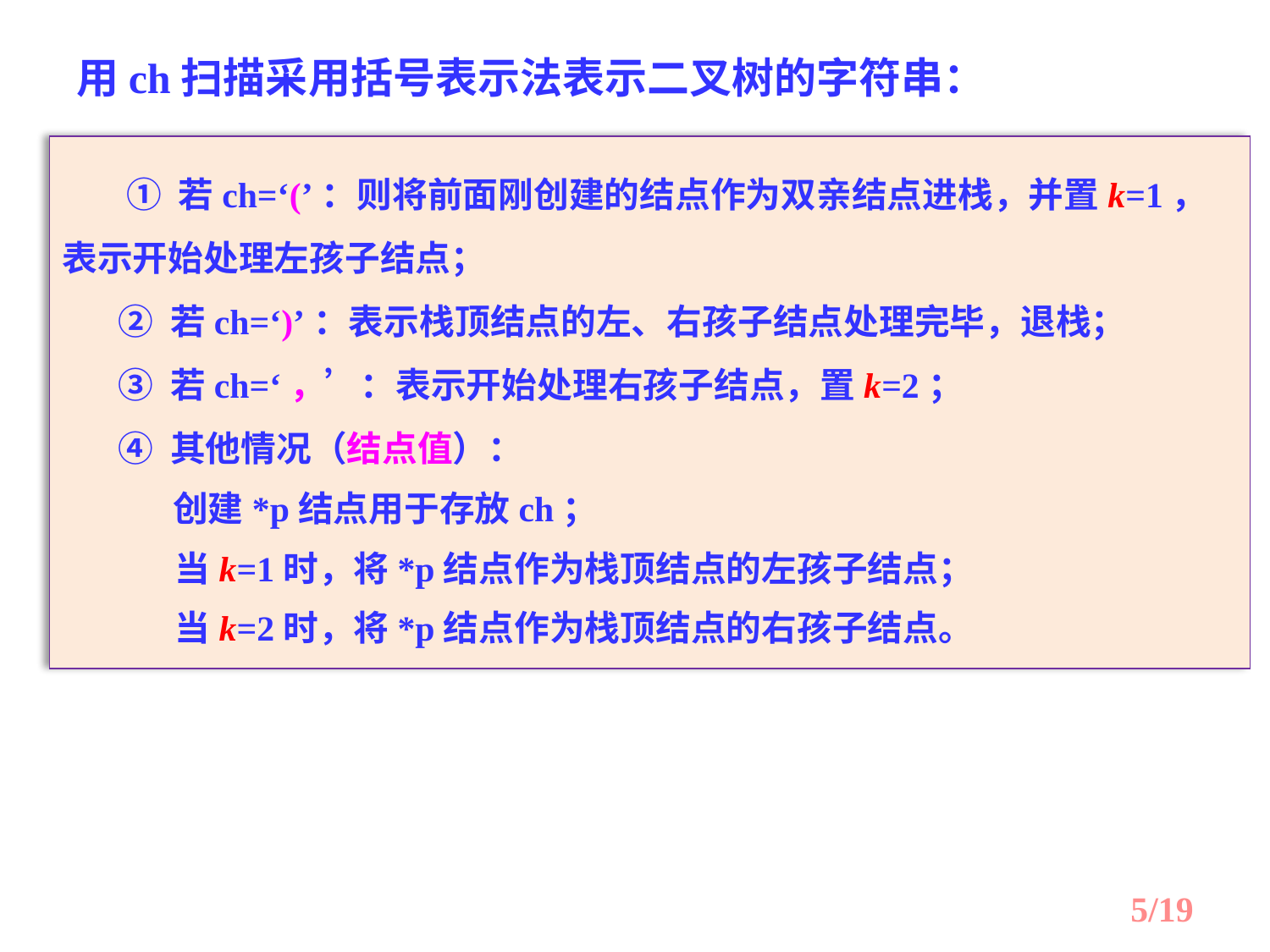

用ch扫描采用括号表示法表示二叉树的字符串：
        ① 若ch=‘(’：则将前面刚创建的结点作为双亲结点进栈，并置k=1，表示开始处理左孩子结点；
       ② 若ch=‘)’：表示栈顶结点的左、右孩子结点处理完毕，退栈；
       ③ 若ch=‘，’：表示开始处理右孩子结点，置k=2；
       ④ 其他情况（结点值）：
　　     创建*p结点用于存放ch；
             当k=1时，将*p结点作为栈顶结点的左孩子结点；
             当k=2时，将*p结点作为栈顶结点的右孩子结点。
5/19